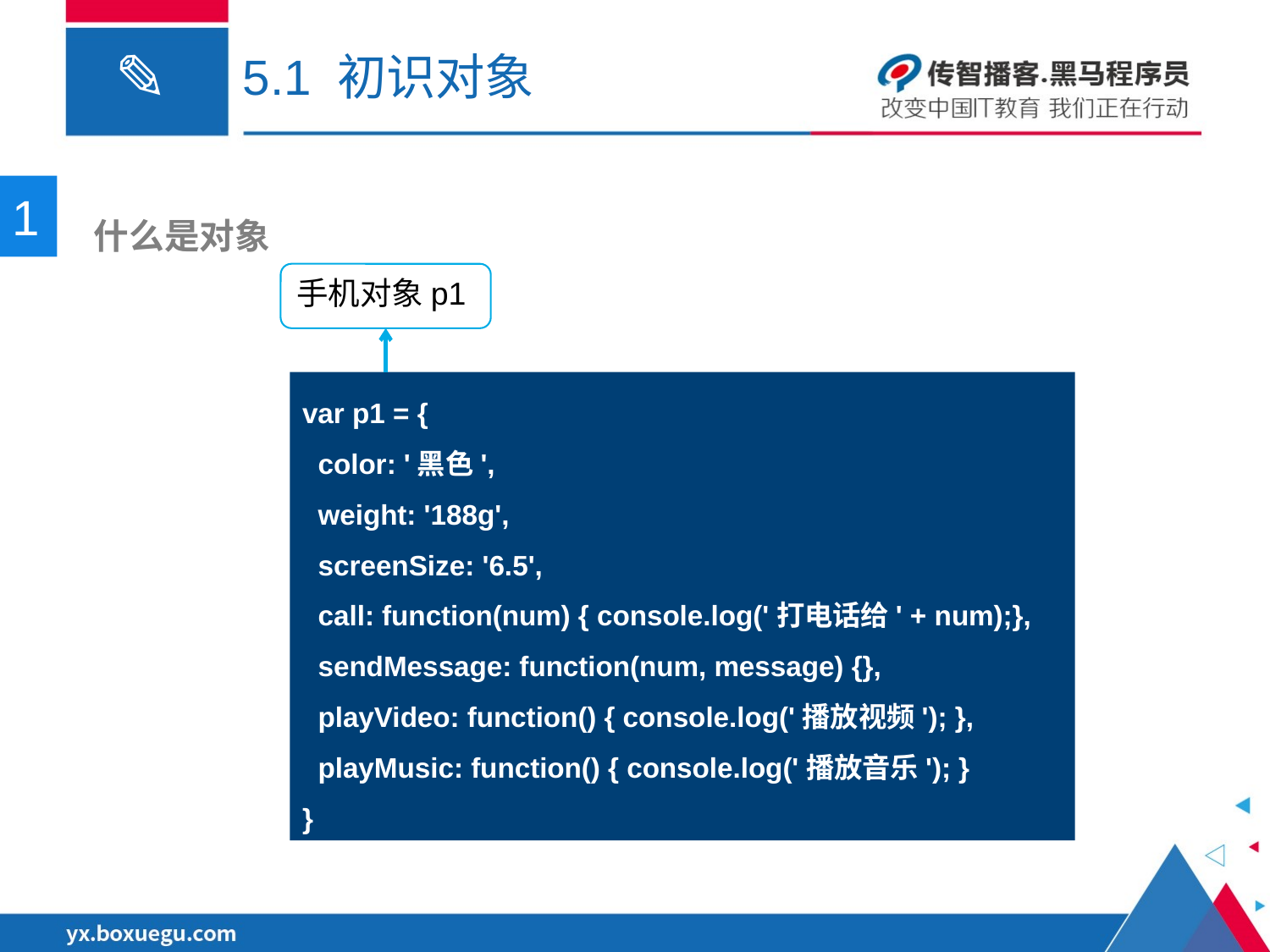

# 5.1 初识对象

1
  什么是对象
手机对象p1
var p1 = {
  color: '黑色',
  weight: '188g',
  screenSize: '6.5',
  call: function(num) { console.log('打电话给' + num);},
  sendMessage: function(num, message) {},
  playVideo: function() { console.log('播放视频'); },
  playMusic: function() { console.log('播放音乐'); }
}